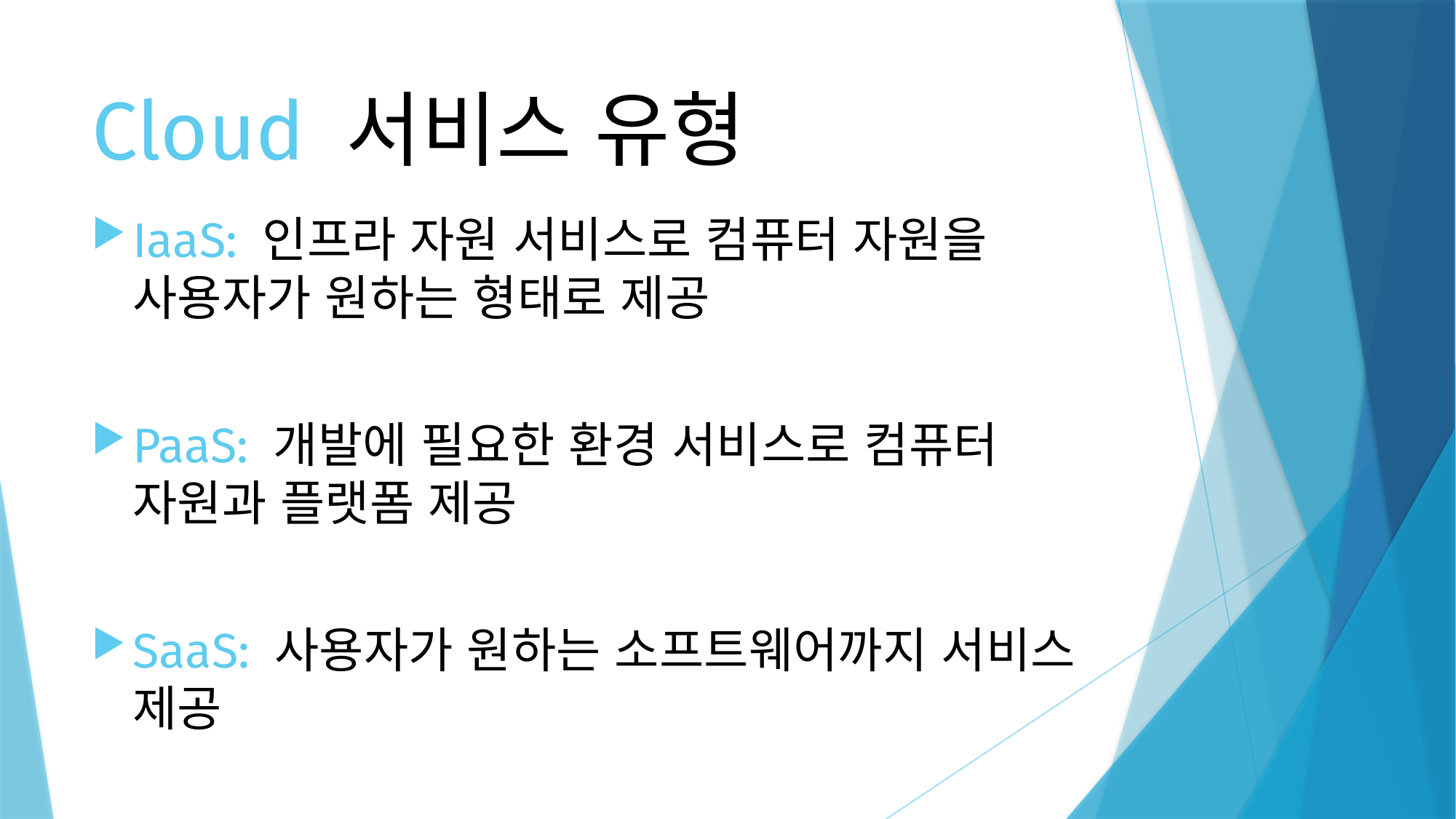

# Cloud 서비스 유형
IaaS: 인프라 자원 서비스로 컴퓨터 자원을 사용자가 원하는 형태로 제공

PaaS: 개발에 필요한 환경 서비스로 컴퓨터 자원과 플랫폼 제공

SaaS: 사용자가 원하는 소프트웨어까지 서비스 제공